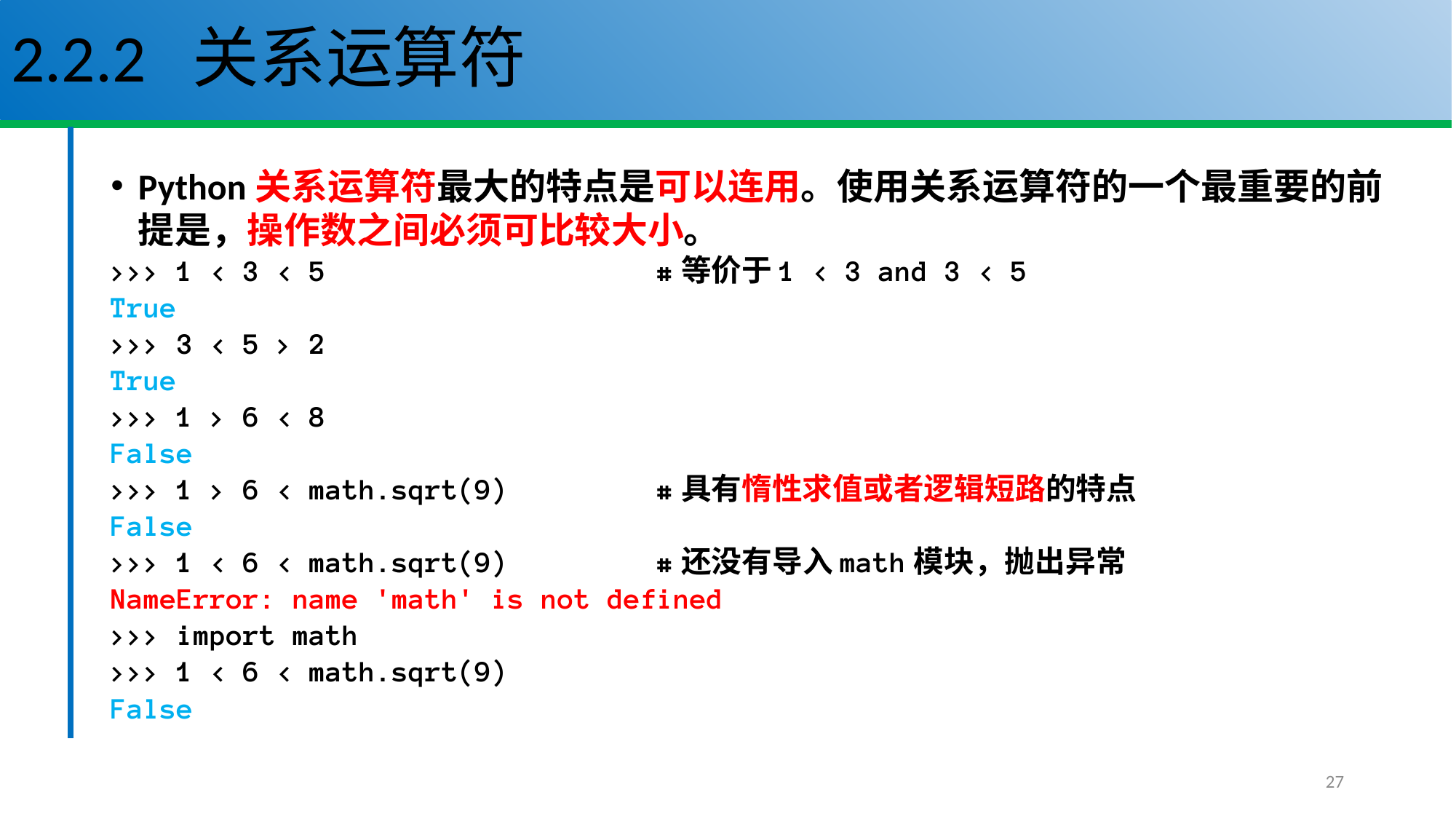

# 2.2.2  关系运算符
Python关系运算符最大的特点是可以连用。使用关系运算符的一个最重要的前提是，操作数之间必须可比较大小。
>>> 1 < 3 < 5                    #等价于1 < 3 and 3 < 5
True
>>> 3 < 5 > 2
True
>>> 1 > 6 < 8
False
>>> 1 > 6 < math.sqrt(9)         #具有惰性求值或者逻辑短路的特点
False
>>> 1 < 6 < math.sqrt(9)         #还没有导入math模块，抛出异常
NameError: name 'math' is not defined
>>> import math
>>> 1 < 6 < math.sqrt(9)
False
27